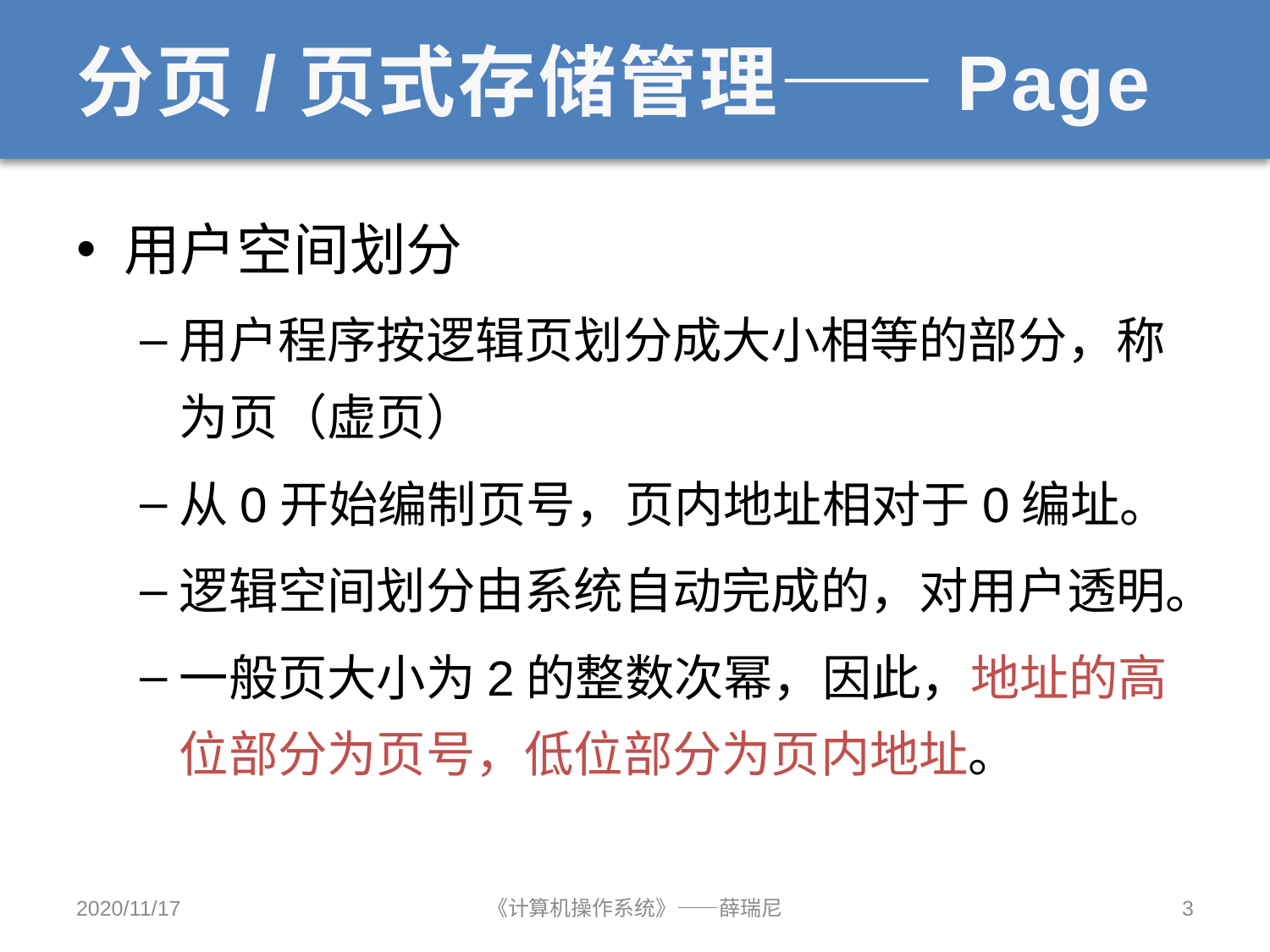

# 分页/页式存储管理——Page
用户空间划分
用户程序按逻辑页划分成大小相等的部分，称为页（虚页）
从0开始编制页号，页内地址相对于0编址。
逻辑空间划分由系统自动完成的，对用户透明。
一般页大小为2的整数次幂，因此，地址的高位部分为页号，低位部分为页内地址。

2020/11/17
《计算机操作系统》——薛瑞尼
3